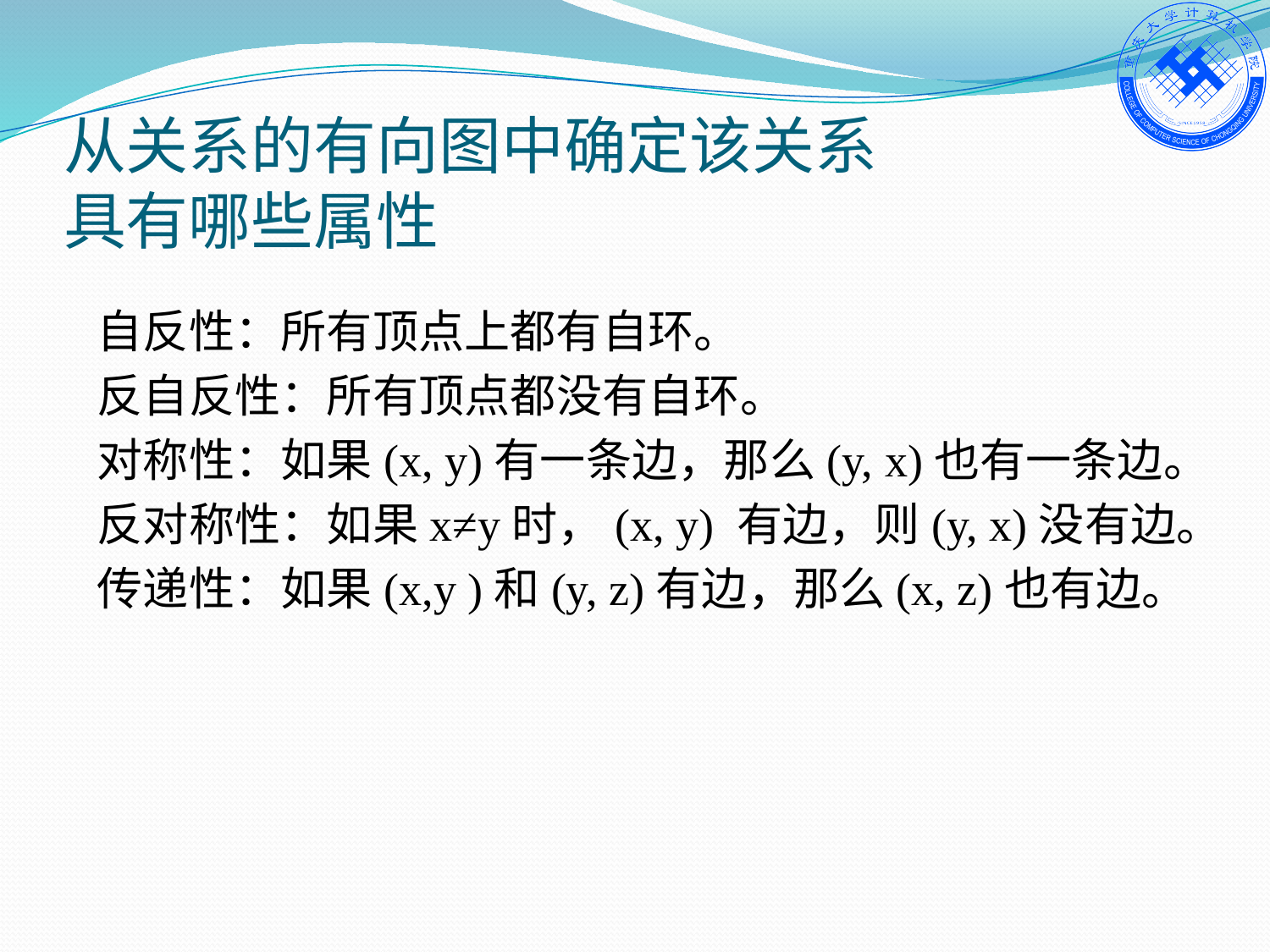

# 从关系的有向图中确定该关系 具有哪些属性
自反性：所有顶点上都有自环。
反自反性：所有顶点都没有自环。
对称性：如果(x, y)有一条边，那么(y, x)也有一条边。
反对称性：如果x≠y时，(x, y) 有边，则(y, x)没有边。
传递性：如果(x,y )和(y, z)有边，那么(x, z)也有边。